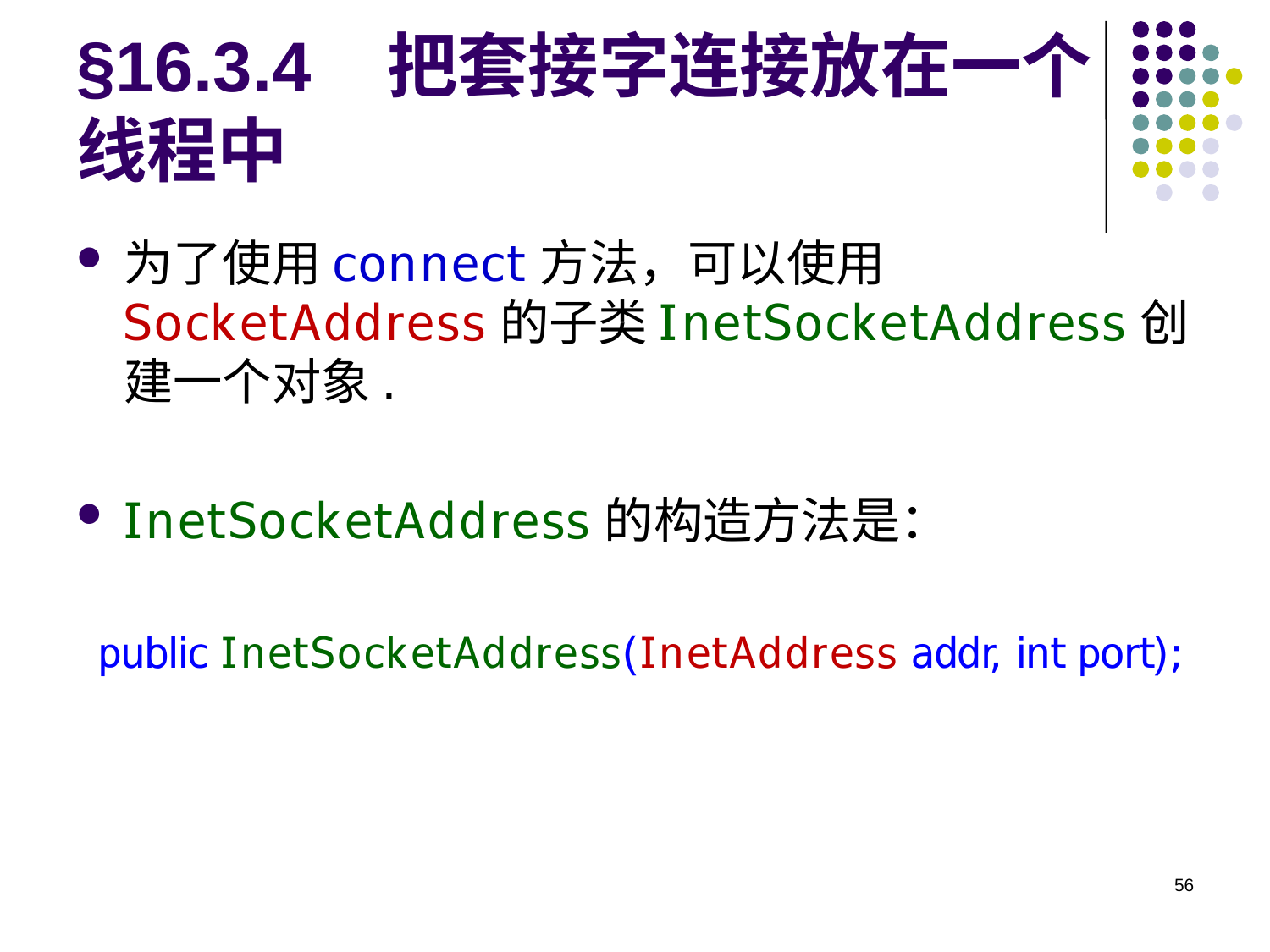

# §16.3.4   把套接字连接放在一个线程中
为了使用connect方法，可以使用SocketAddress的子类InetSocketAddress创建一个对象.

InetSocketAddress的构造方法是：

public InetSocketAddress(InetAddress addr, int port);
56